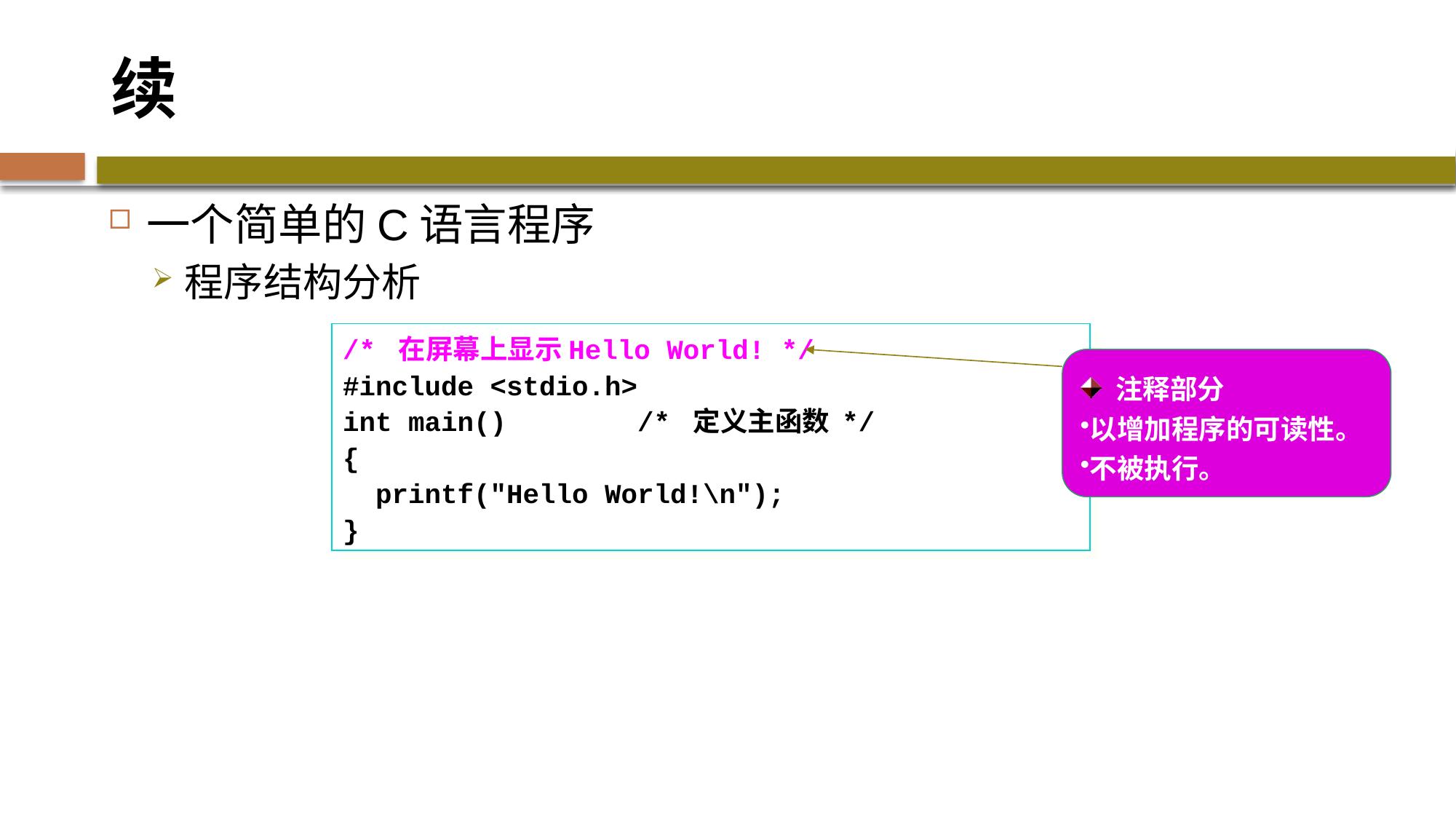

# 续
一个简单的C语言程序
程序结构分析
/* 在屏幕上显示Hello World! */
#include <stdio.h>
int main()        /* 定义主函数 */
{
  printf("Hello World!\n");
}
 注释部分
以增加程序的可读性。
不被执行。